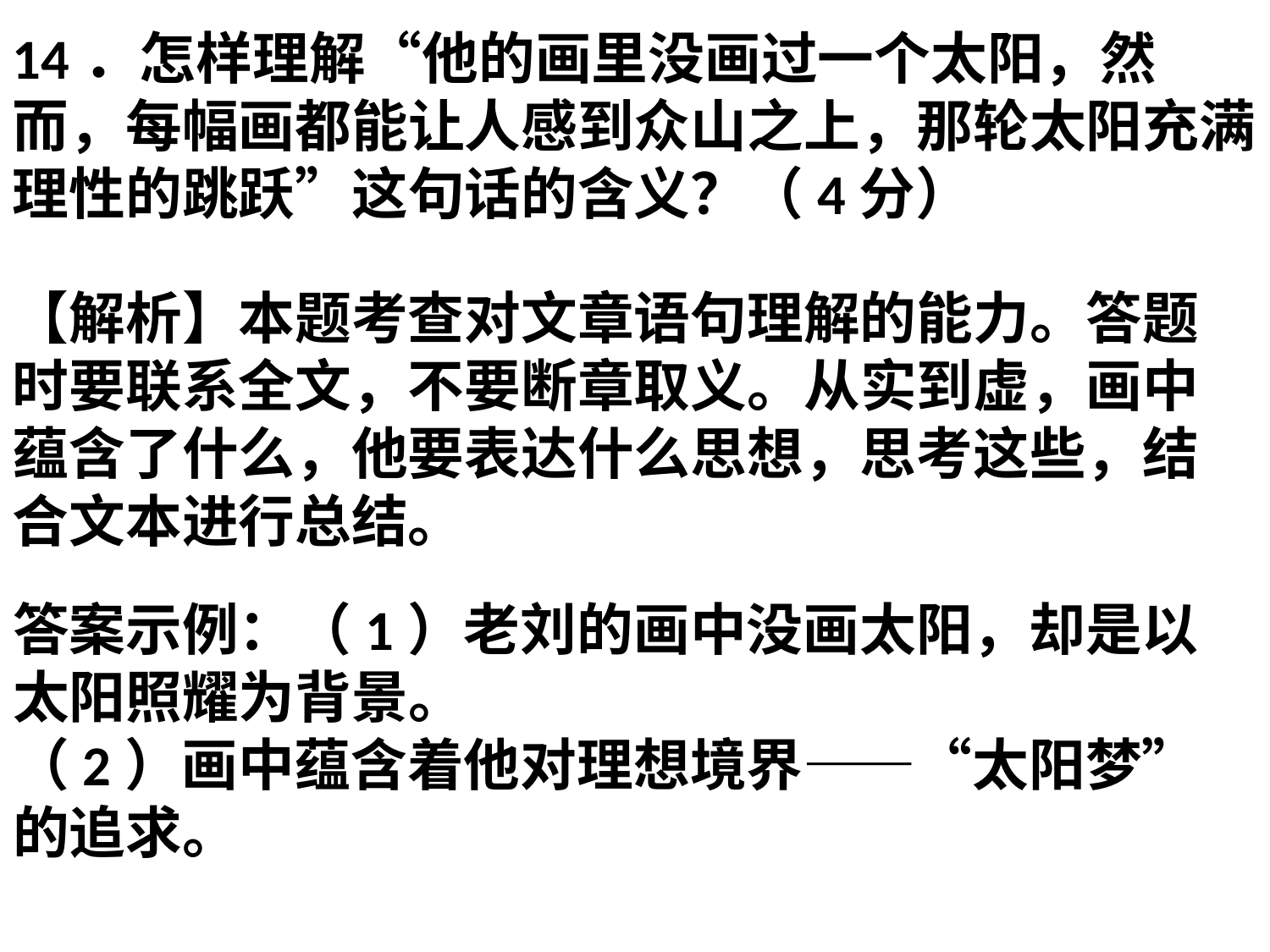

14．怎样理解“他的画里没画过一个太阳，然而，每幅画都能让人感到众山之上，那轮太阳充满理性的跳跃”这句话的含义？（4分）
【解析】本题考查对文章语句理解的能力。答题时要联系全文，不要断章取义。从实到虚，画中蕴含了什么，他要表达什么思想，思考这些，结合文本进行总结。
答案示例：（1）老刘的画中没画太阳，却是以太阳照耀为背景。
（2）画中蕴含着他对理想境界——“太阳梦”的追求。